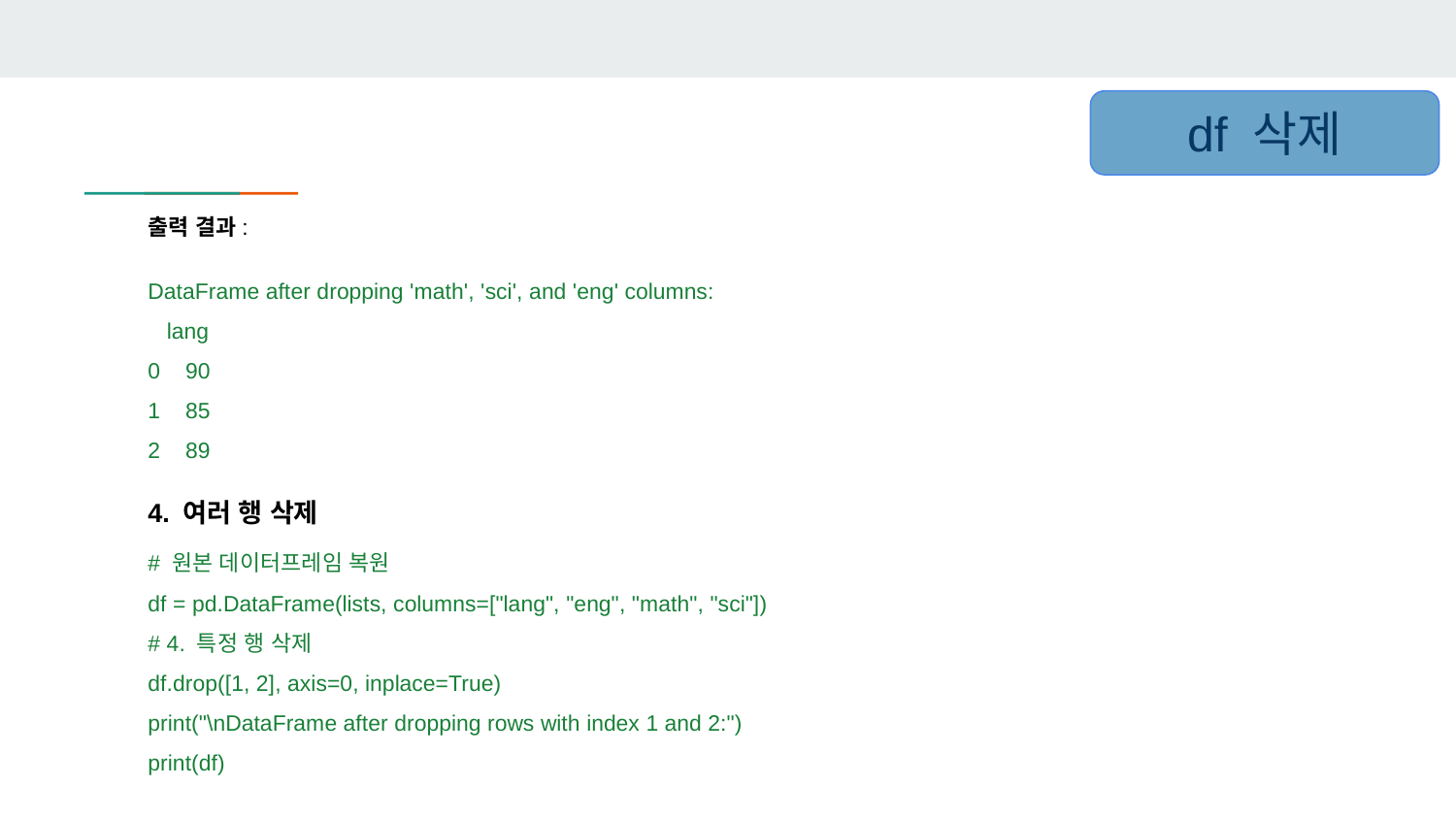

df 삭제
출력 결과:
DataFrame after dropping 'math', 'sci', and 'eng' columns:
   lang
0    90
1    85
2    89
4. 여러 행 삭제
# 원본 데이터프레임 복원
df = pd.DataFrame(lists, columns=["lang", "eng", "math", "sci"])
# 4. 특정 행 삭제
df.drop([1, 2], axis=0, inplace=True)
print("\nDataFrame after dropping rows with index 1 and 2:")
print(df)